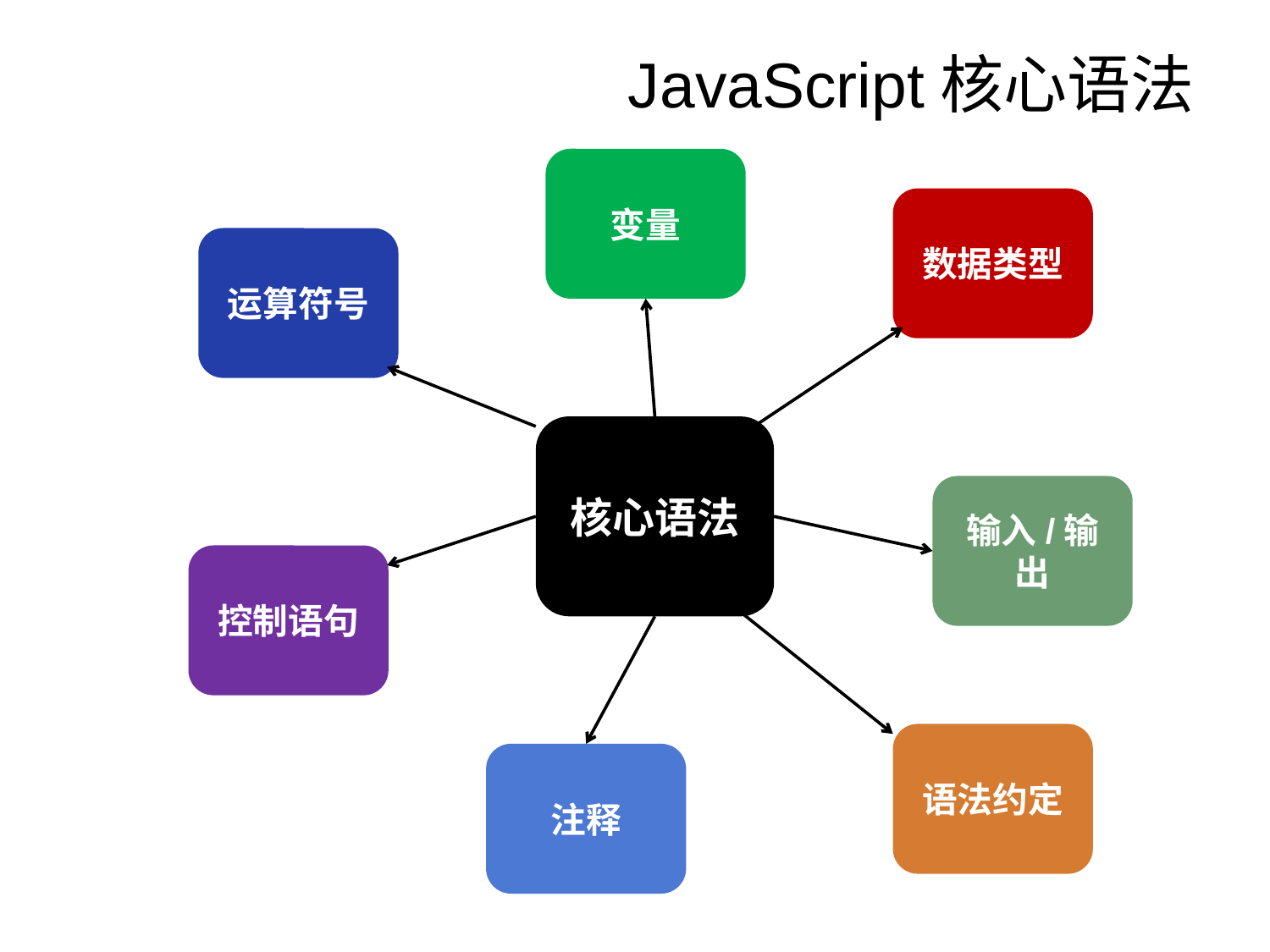

# JavaScript核心语法
变量
数据类型
运算符号
核心语法
输入/输出
控制语句
语法约定
注释